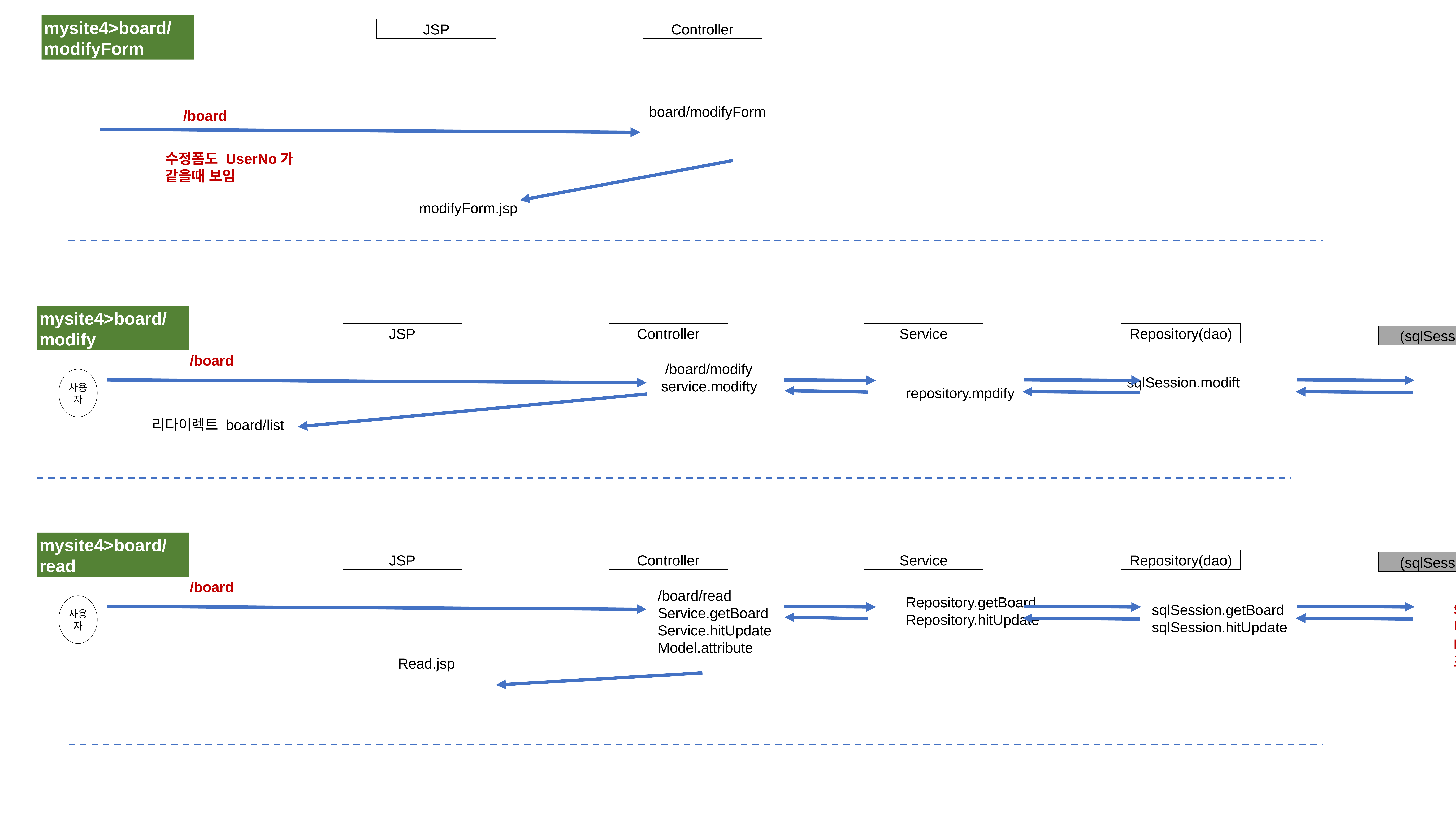

mysite4>board/modifyForm
JSP
Controller
board/modifyForm
/board
수정폼도 UserNo가 같을때 보임
modifyForm.jsp
mysite4>board/modify
JSP
Controller
Service
Repository(dao)
(sqlSesson)
/board

sqlSession.modift
 /board/modify
service.modifty

repository.mpdify
Update문
사용자
리다이렉트 board/list
mysite4>board/read
JSP
Controller
Service
Repository(dao)
(sqlSesson)
/board

sqlSession.getBoard
sqlSession.hitUpdate
/board/read
Service.getBoard
Service.hitUpdate
Model.attribute

Repository.getBoard
Repository.hitUpdate

사용자
Select one 로 값을 다가져오고
Hit 업데이트 문으로
조회수도 오를수있게 해줌
Read.jsp